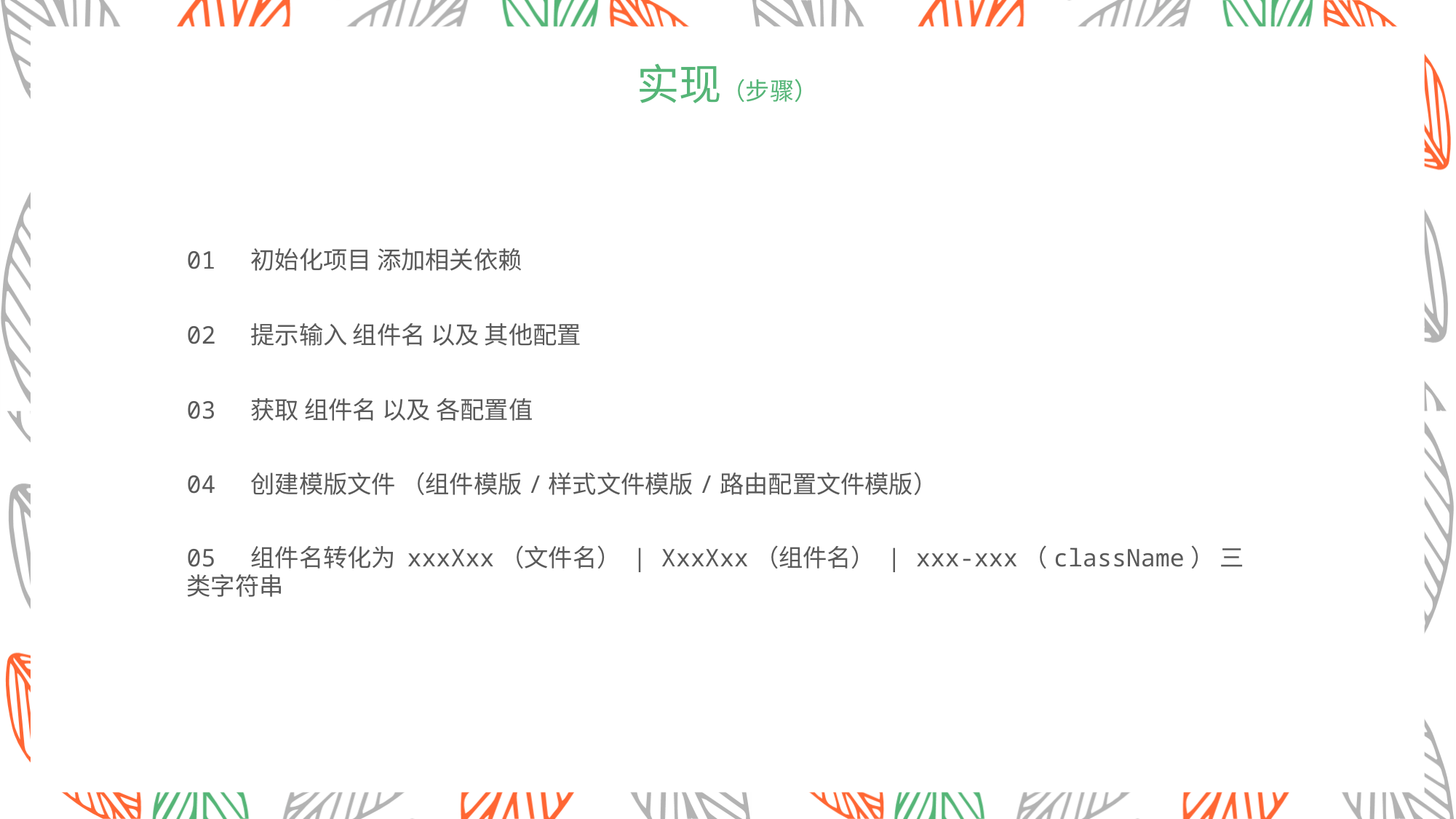

实现（步骤）
01  初始化项目 添加相关依赖
02  提示输入 组件名 以及 其他配置
03  获取 组件名 以及 各配置值
04  创建模版文件 （组件模版/样式文件模版/路由配置文件模版）
05  组件名转化为 xxxXxx（文件名） | XxxXxx（组件名） | xxx-xxx（className） 三类字符串